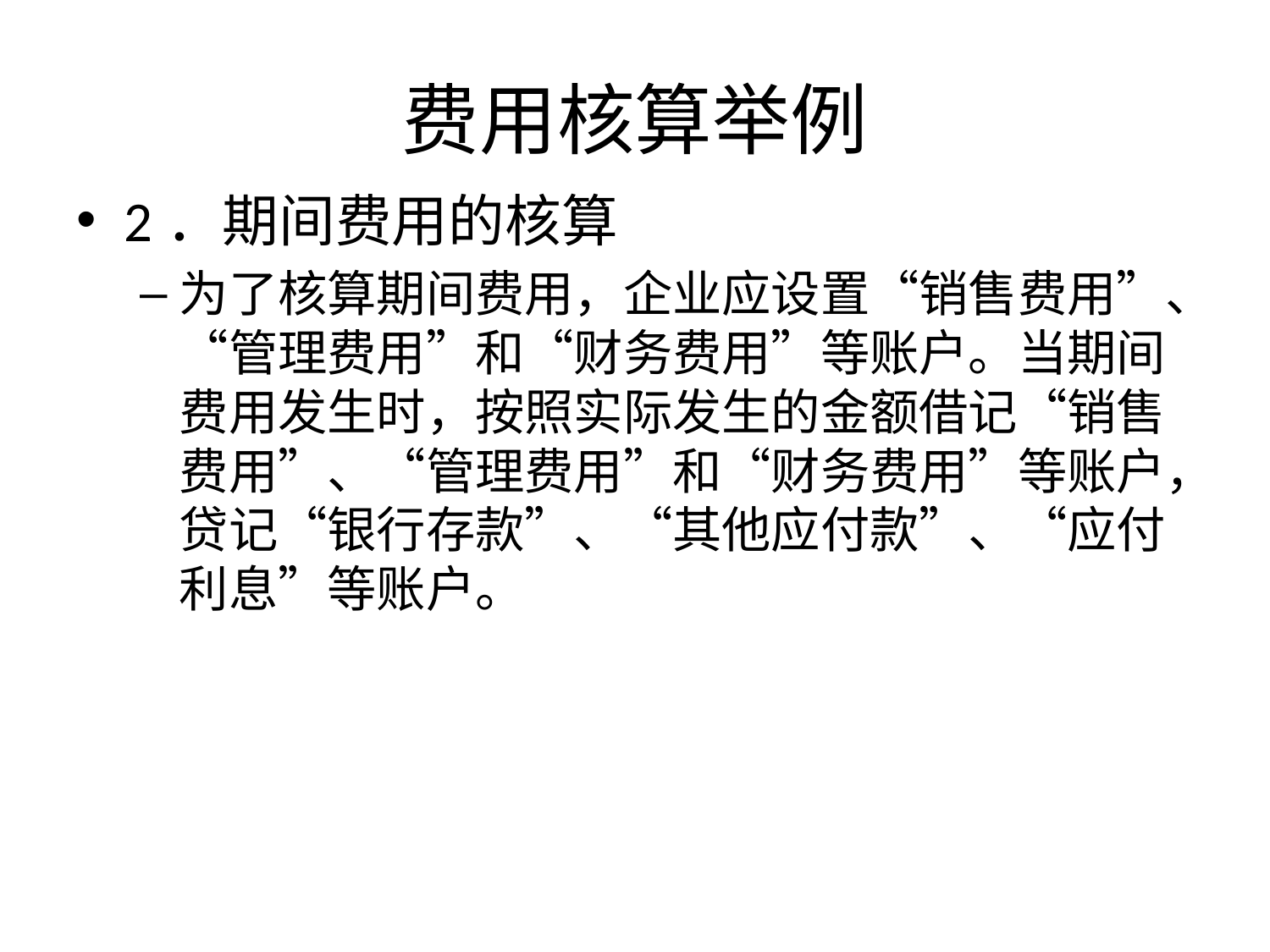

# 费用核算举例
2．期间费用的核算
为了核算期间费用，企业应设置“销售费用”、“管理费用”和“财务费用”等账户。当期间费用发生时，按照实际发生的金额借记“销售费用”、“管理费用”和“财务费用”等账户，贷记“银行存款”、“其他应付款”、“应付利息”等账户。